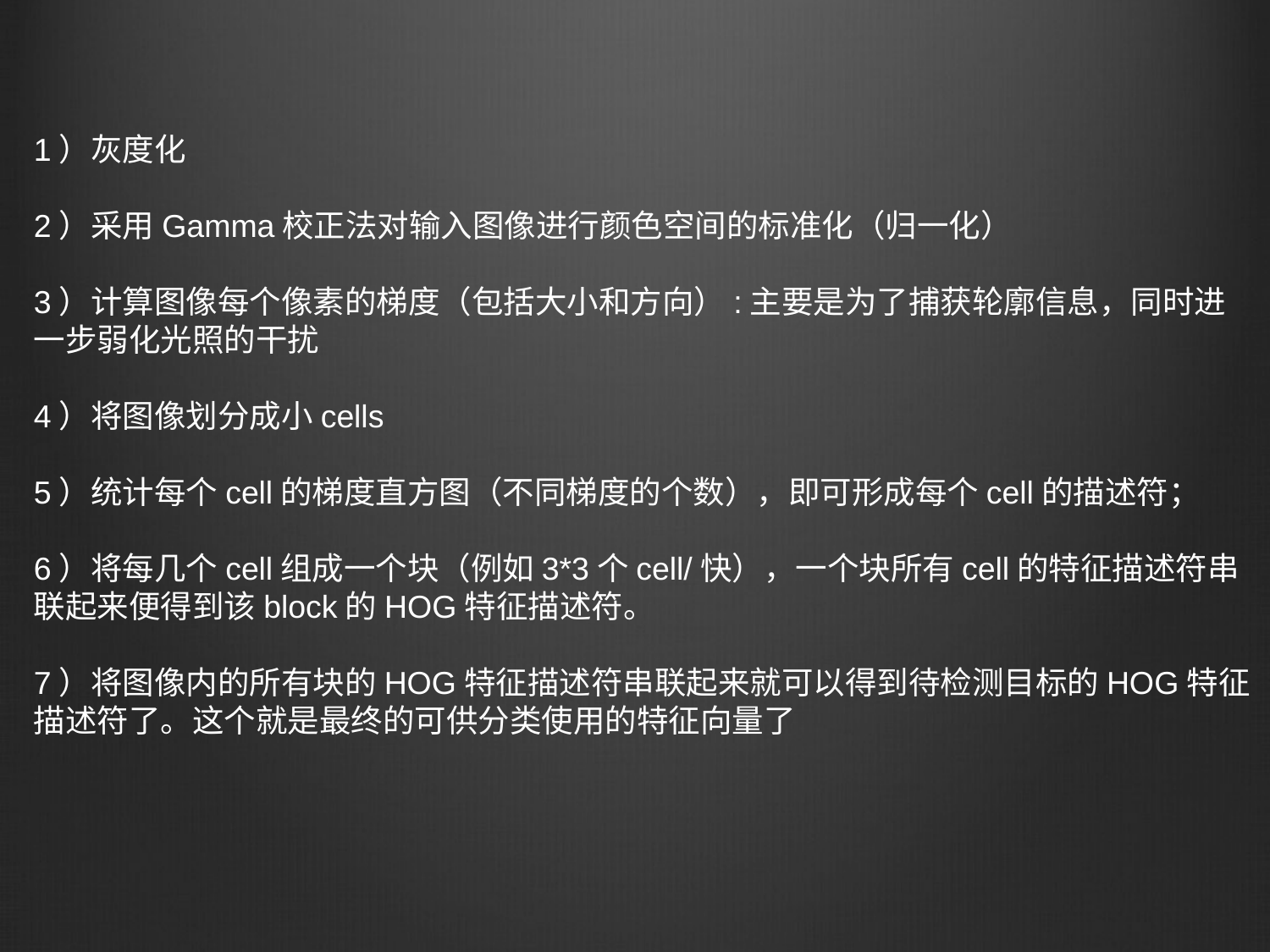

1）灰度化

2）采用Gamma校正法对输入图像进行颜色空间的标准化（归一化）

3）计算图像每个像素的梯度（包括大小和方向）:主要是为了捕获轮廓信息，同时进一步弱化光照的干扰

4）将图像划分成小cells

5）统计每个cell的梯度直方图（不同梯度的个数），即可形成每个cell的描述符；

6）将每几个cell组成一个块（例如3*3个cell/快），一个块所有cell的特征描述符串联起来便得到该block的HOG特征描述符。

7）将图像内的所有块的HOG特征描述符串联起来就可以得到待检测目标的HOG特征描述符了。这个就是最终的可供分类使用的特征向量了